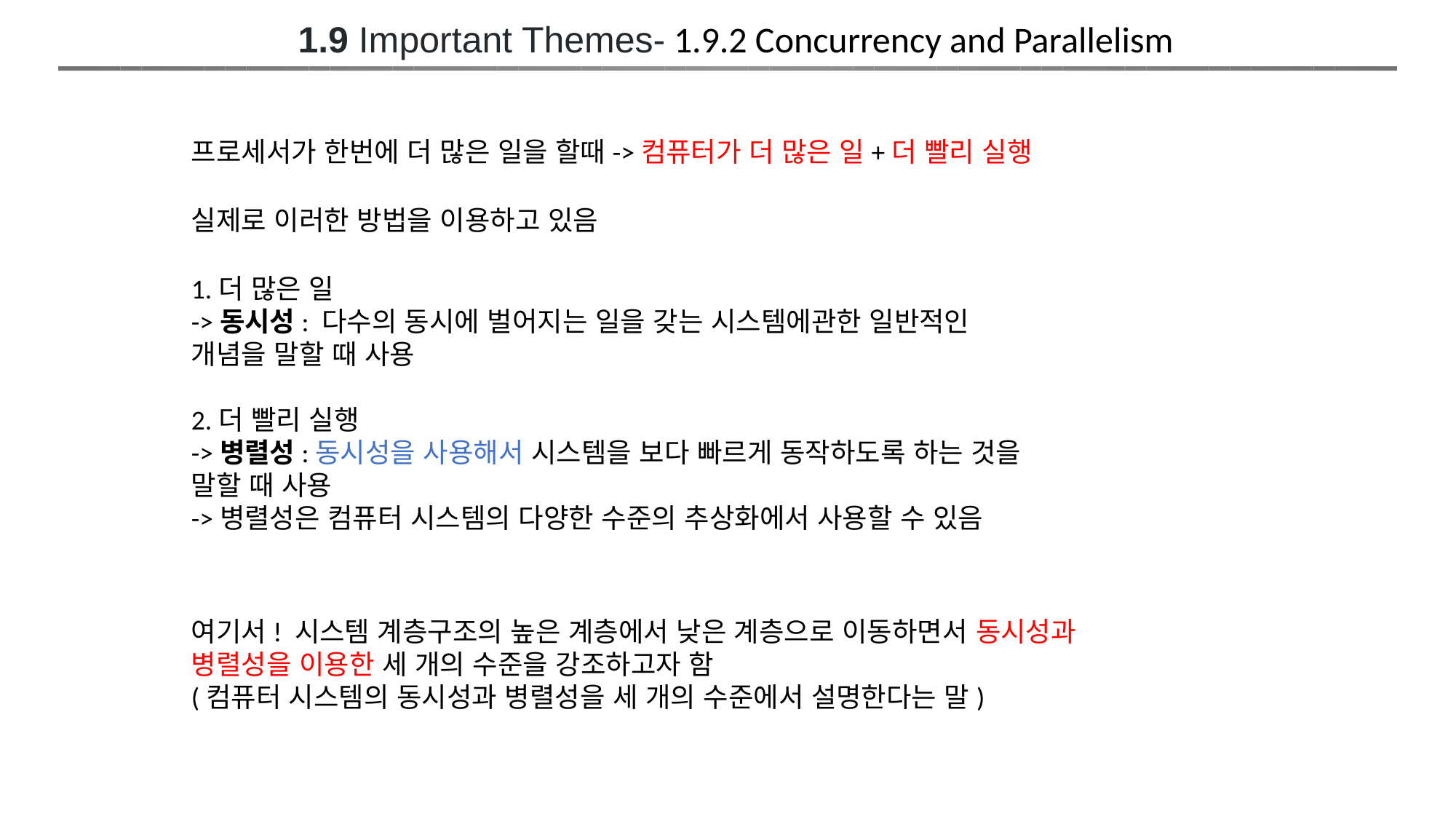

1.9 Important Themes- 1.9.2 Concurrency and Parallelism

프로세서가 한번에 더 많은 일을 할때->컴퓨터가 더 많은 일+더 빨리 실행
실제로 이러한 방법을 이용하고 있음
1.더 많은 일
->동시성: 다수의 동시에 벌어지는 일을 갖는 시스템에관한 일반적인 개념을 말할 때 사용

2.더 빨리 실행
->병렬성:동시성을 사용해서 시스템을 보다 빠르게 동작하도록 하는 것을 말할 때 사용
->병렬성은 컴퓨터 시스템의 다양한 수준의 추상화에서 사용할 수 있음
여기서! 시스템 계층구조의 높은 계층에서 낮은 계층으로 이동하면서 동시성과 병렬성을 이용한 세 개의 수준을 강조하고자 함
(컴퓨터 시스템의 동시성과 병렬성을 세 개의 수준에서 설명한다는 말)